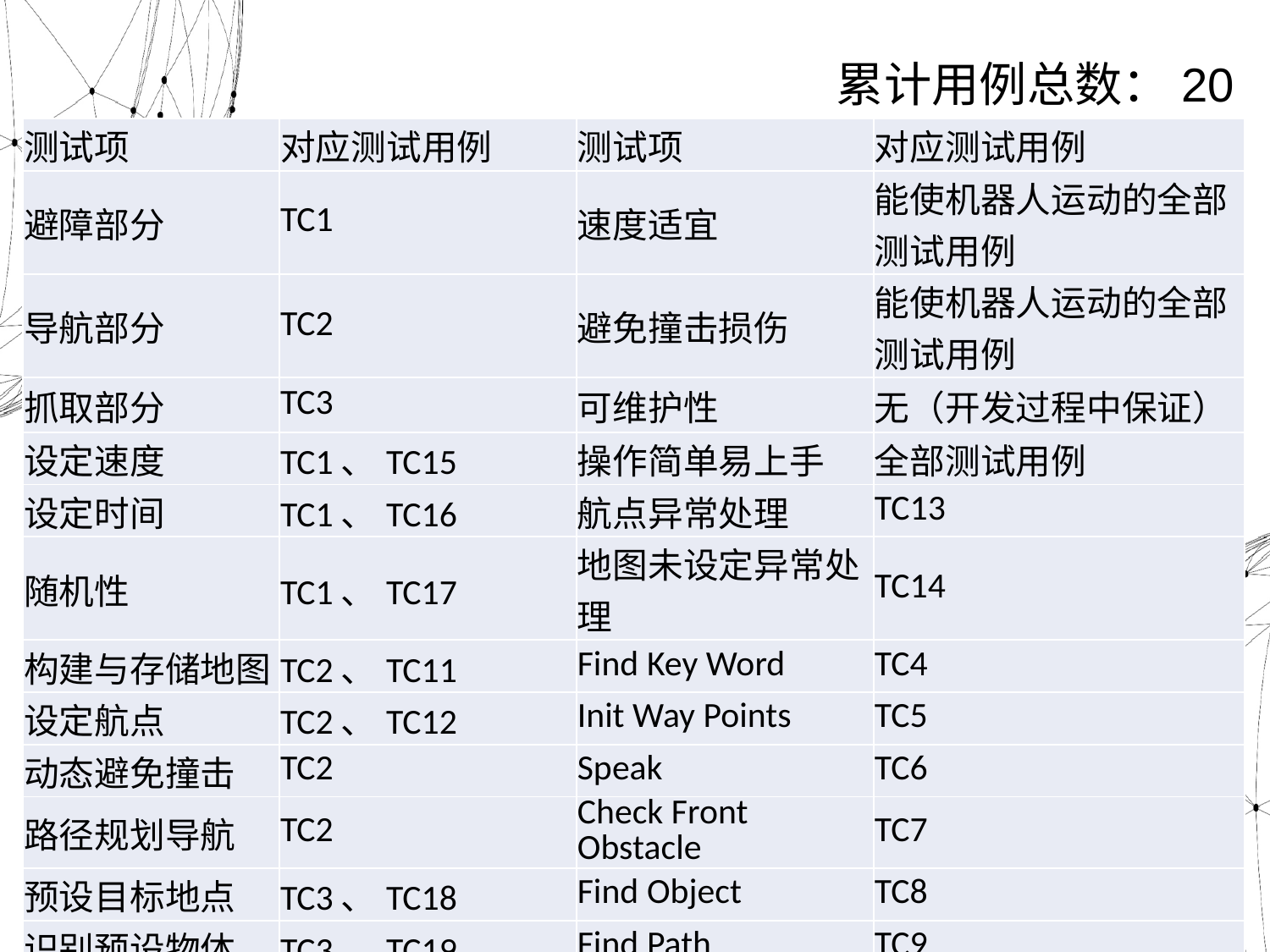

累计用例总数：20
| 测试项 | 对应测试用例 | 测试项 | 对应测试用例 |
| --- | --- | --- | --- |
| 避障部分 | TC1 | 速度适宜 | 能使机器人运动的全部测试用例 |
| 导航部分 | TC2 | 避免撞击损伤 | 能使机器人运动的全部测试用例 |
| 抓取部分 | TC3 | 可维护性 | 无（开发过程中保证） |
| 设定速度 | TC1、TC15 | 操作简单易上手 | 全部测试用例 |
| 设定时间 | TC1、TC16 | 航点异常处理 | TC13 |
| 随机性 | TC1、TC17 | 地图未设定异常处理 | TC14 |
| 构建与存储地图 | TC2、TC11 | Find Key Word | TC4 |
| 设定航点 | TC2、TC12 | Init Way Points | TC5 |
| 动态避免撞击 | TC2 | Speak | TC6 |
| 路径规划导航 | TC2 | Check Front Obstacle | TC7 |
| 预设目标地点 | TC3、TC18 | Find Object | TC8 |
| 识别预设物体 | TC3、TC19 | Find Path | TC9 |
| 导航并抓取 | TC3、TC20 | Speak & Talk | TC10 |